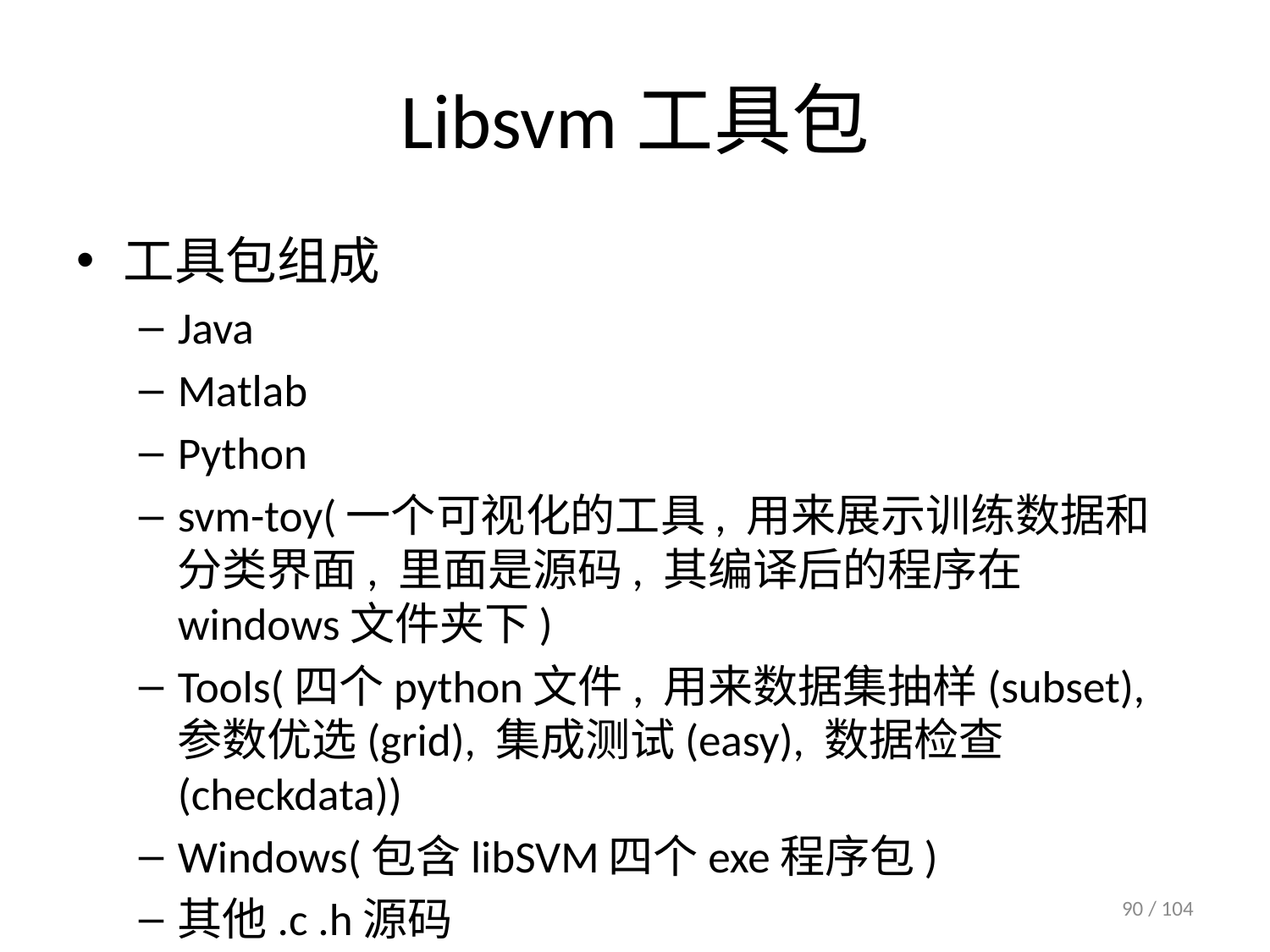

# Libsvm工具包
工具包组成
Java
Matlab
Python
svm-toy(一个可视化的工具, 用来展示训练数据和分类界面, 里面是源码, 其编译后的程序在windows文件夹下)
Tools(四个python文件, 用来数据集抽样(subset), 参数优选(grid), 集成测试(easy), 数据检查(checkdata))
Windows(包含libSVM四个exe程序包)
其他.c .h源码

90